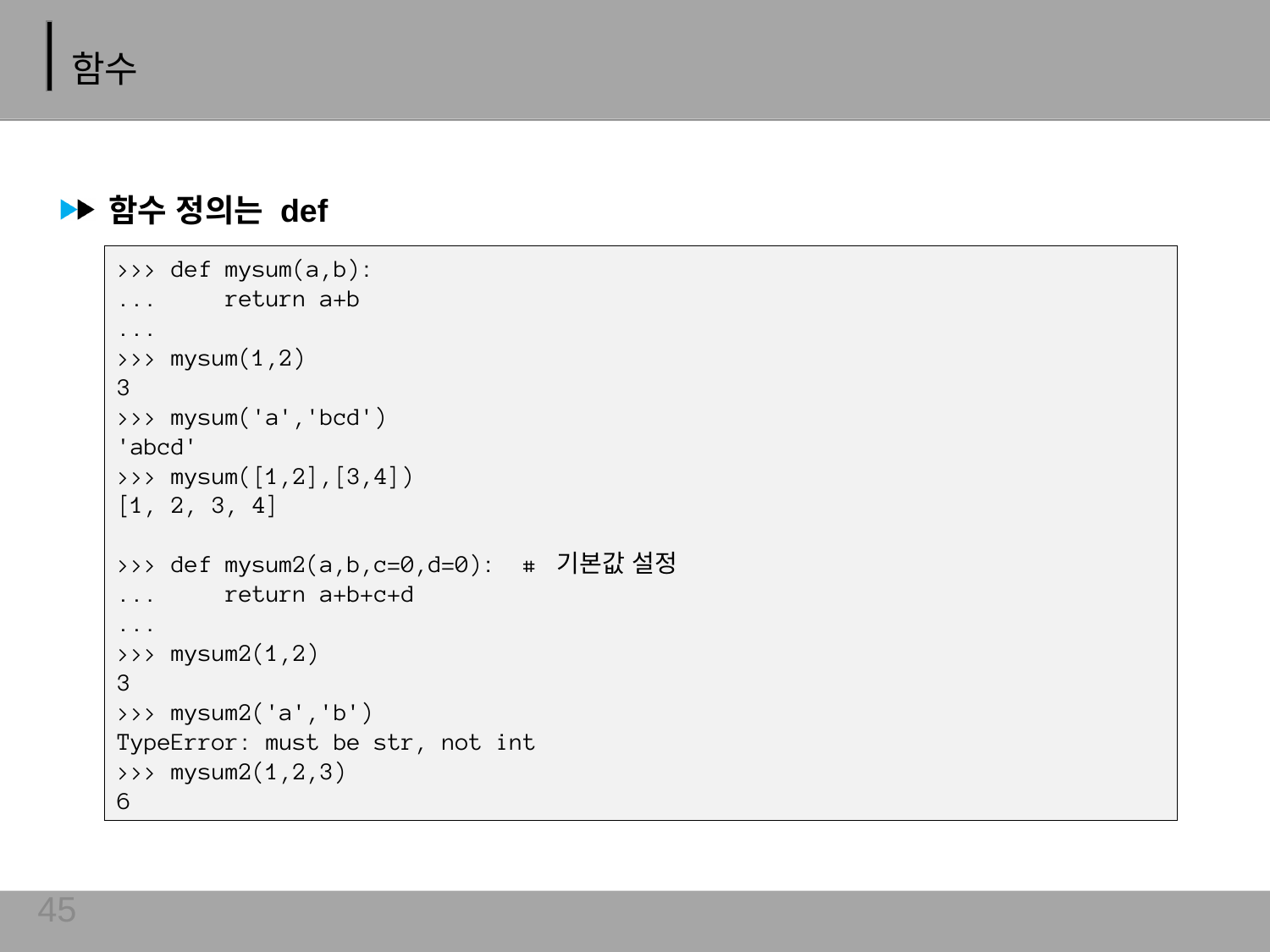

# 함수
함수 정의는 def
>>> def mysum(a,b):
...     return a+b
...
>>> mysum(1,2)
3
>>> mysum('a','bcd')
'abcd'
>>> mysum([1,2],[3,4])
[1, 2, 3, 4]

>>> def mysum2(a,b,c=0,d=0):  # 기본값 설정
...     return a+b+c+d
...
>>> mysum2(1,2)
3
>>> mysum2('a','b')
TypeError: must be str, not int
>>> mysum2(1,2,3)
6
45